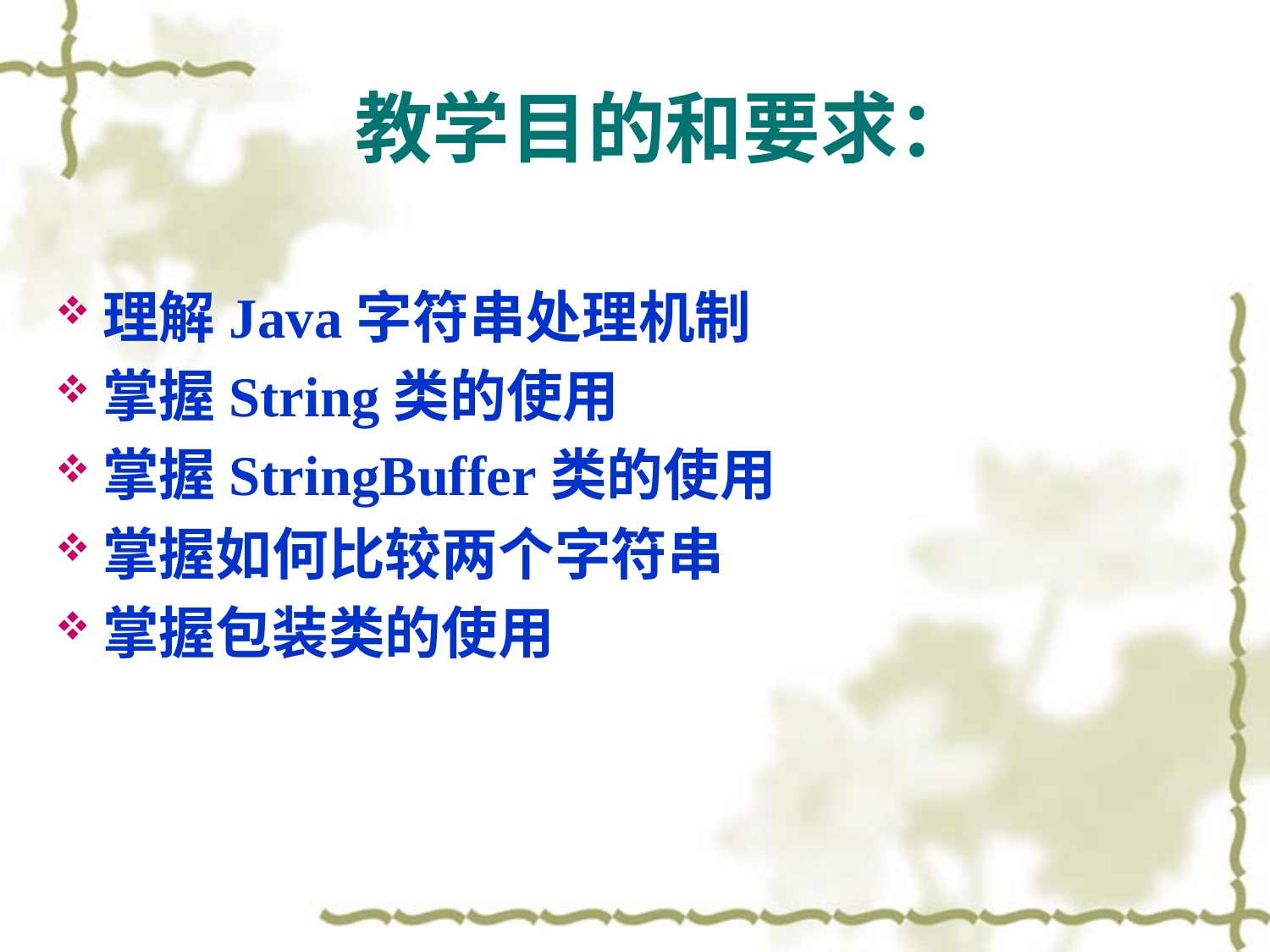

# 教学目的和要求：
理解Java字符串处理机制
掌握String类的使用
掌握StringBuffer类的使用
掌握如何比较两个字符串
掌握包装类的使用